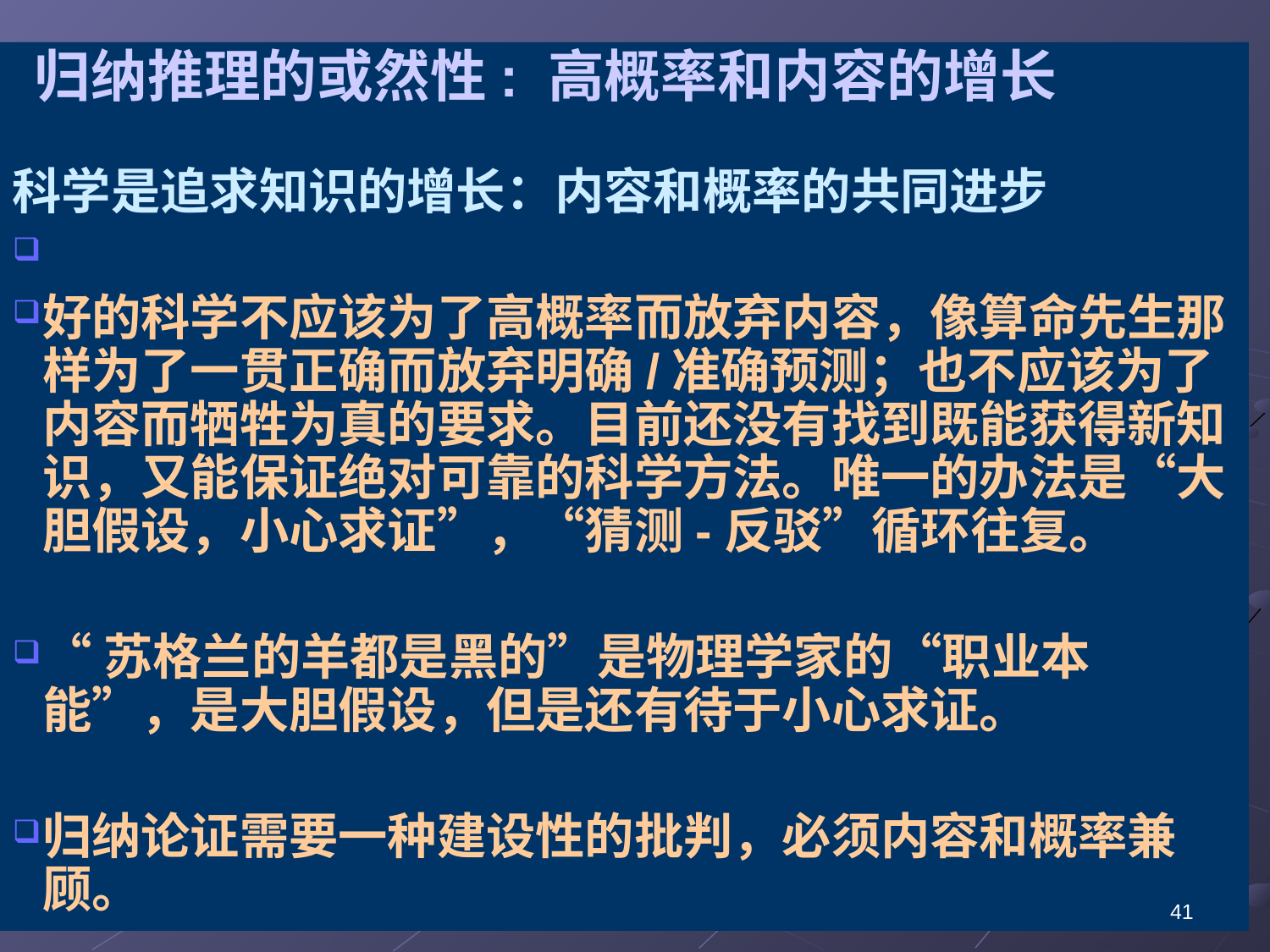

归纳推理的或然性: 高概率和内容的增长

科学是追求知识的增长：内容和概率的共同进步

好的科学不应该为了高概率而放弃内容，像算命先生那样为了一贯正确而放弃明确/准确预测；也不应该为了内容而牺牲为真的要求。目前还没有找到既能获得新知识，又能保证绝对可靠的科学方法。唯一的办法是“大胆假设，小心求证”，“猜测-反驳”循环往复。

“苏格兰的羊都是黑的”是物理学家的“职业本能”，是大胆假设，但是还有待于小心求证。

归纳论证需要一种建设性的批判，必须内容和概率兼顾。
41